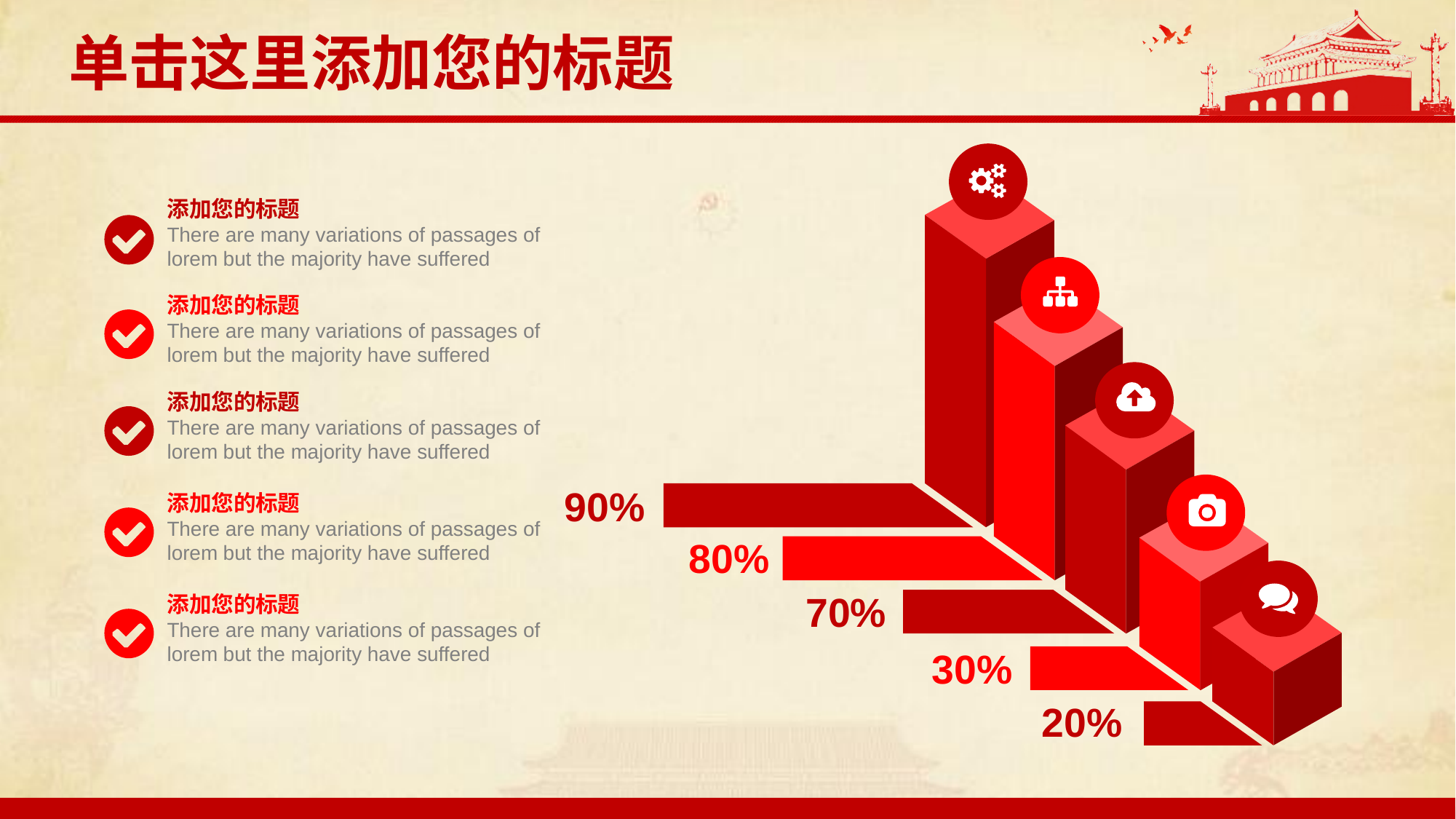

单击这里添加您的标题

添加您的标题
There are many variations of passages of lorem but the majority have suffered

添加您的标题
There are many variations of passages of lorem but the majority have suffered

添加您的标题
There are many variations of passages of lorem but the majority have suffered

90%

添加您的标题
There are many variations of passages of lorem but the majority have suffered

80%

70%

添加您的标题
There are many variations of passages of lorem but the majority have suffered

30%

20%